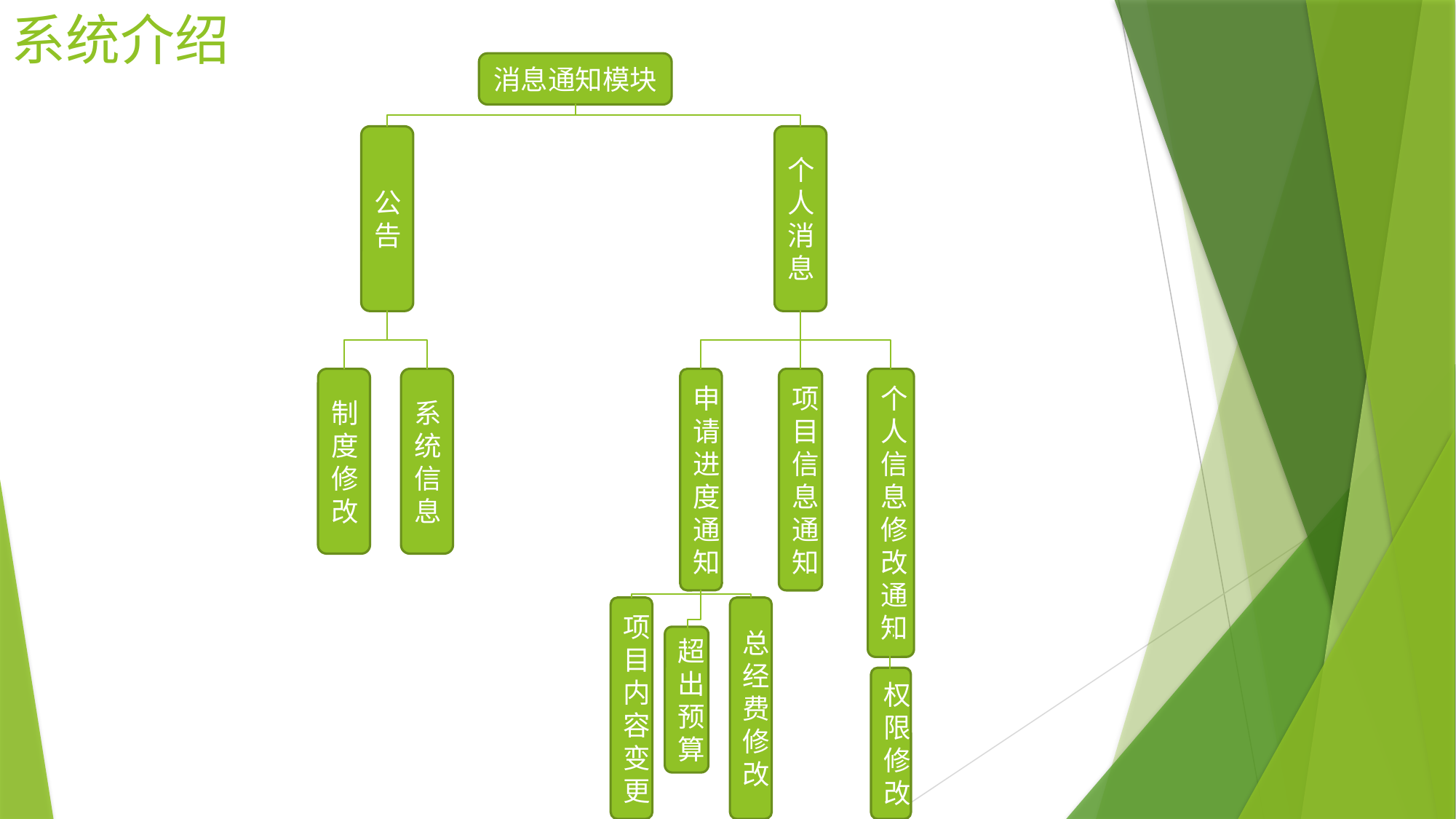

# 系统介绍
消息通知模块
公告
个人消息
申请进度通知
项目信息通知
个人信息修改通知
制度修改
系统信息
项目内容变更
总经费修改
超出预算
权限修改